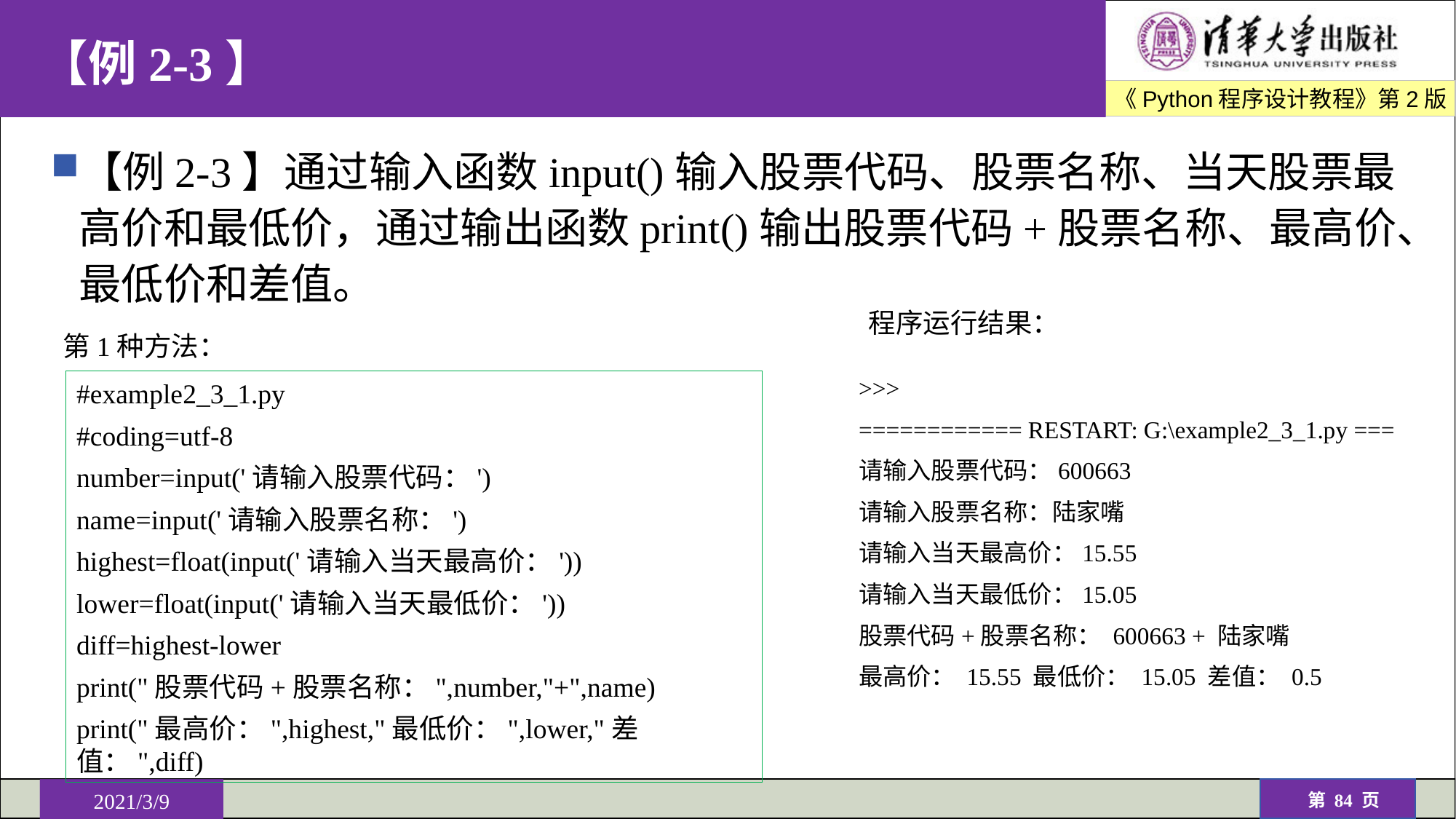

# 【例2-3】
【例2-3】通过输入函数input()输入股票代码、股票名称、当天股票最高价和最低价，通过输出函数print()输出股票代码+股票名称、最高价、最低价和差值。
程序运行结果：
第1种方法：
>>>
============ RESTART: G:\example2_3_1.py ===
请输入股票代码：600663
请输入股票名称：陆家嘴
请输入当天最高价：15.55
请输入当天最低价：15.05
股票代码+股票名称： 600663 + 陆家嘴
最高价： 15.55 最低价： 15.05 差值： 0.5
#example2_3_1.py
#coding=utf-8
number=input('请输入股票代码：')
name=input('请输入股票名称：')
highest=float(input('请输入当天最高价：'))
lower=float(input('请输入当天最低价：'))
diff=highest-lower
print("股票代码+股票名称：",number,"+",name)
print("最高价：",highest,"最低价：",lower,"差值：",diff)